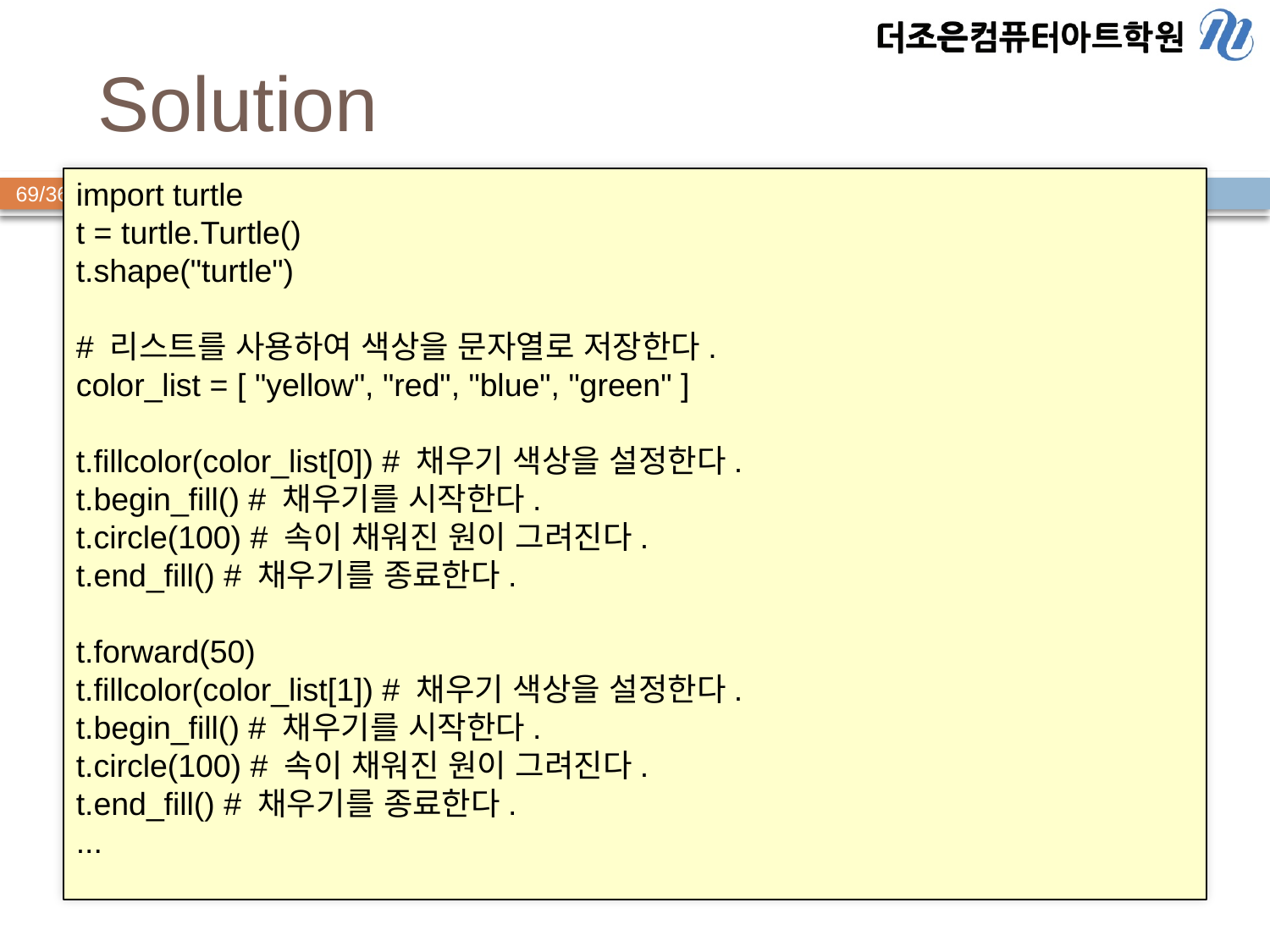

# Solution
import turtle
t = turtle.Turtle()
t.shape("turtle")

# 리스트를 사용하여 색상을 문자열로 저장한다.
color_list = [ "yellow", "red", "blue", "green" ]

t.fillcolor(color_list[0]) # 채우기 색상을 설정한다.
t.begin_fill() # 채우기를 시작한다.
t.circle(100) # 속이 채워진 원이 그려진다.
t.end_fill() # 채우기를 종료한다.

t.forward(50)
t.fillcolor(color_list[1]) # 채우기 색상을 설정한다.
t.begin_fill() # 채우기를 시작한다.
t.circle(100) # 속이 채워진 원이 그려진다.
t.end_fill() # 채우기를 종료한다.
...